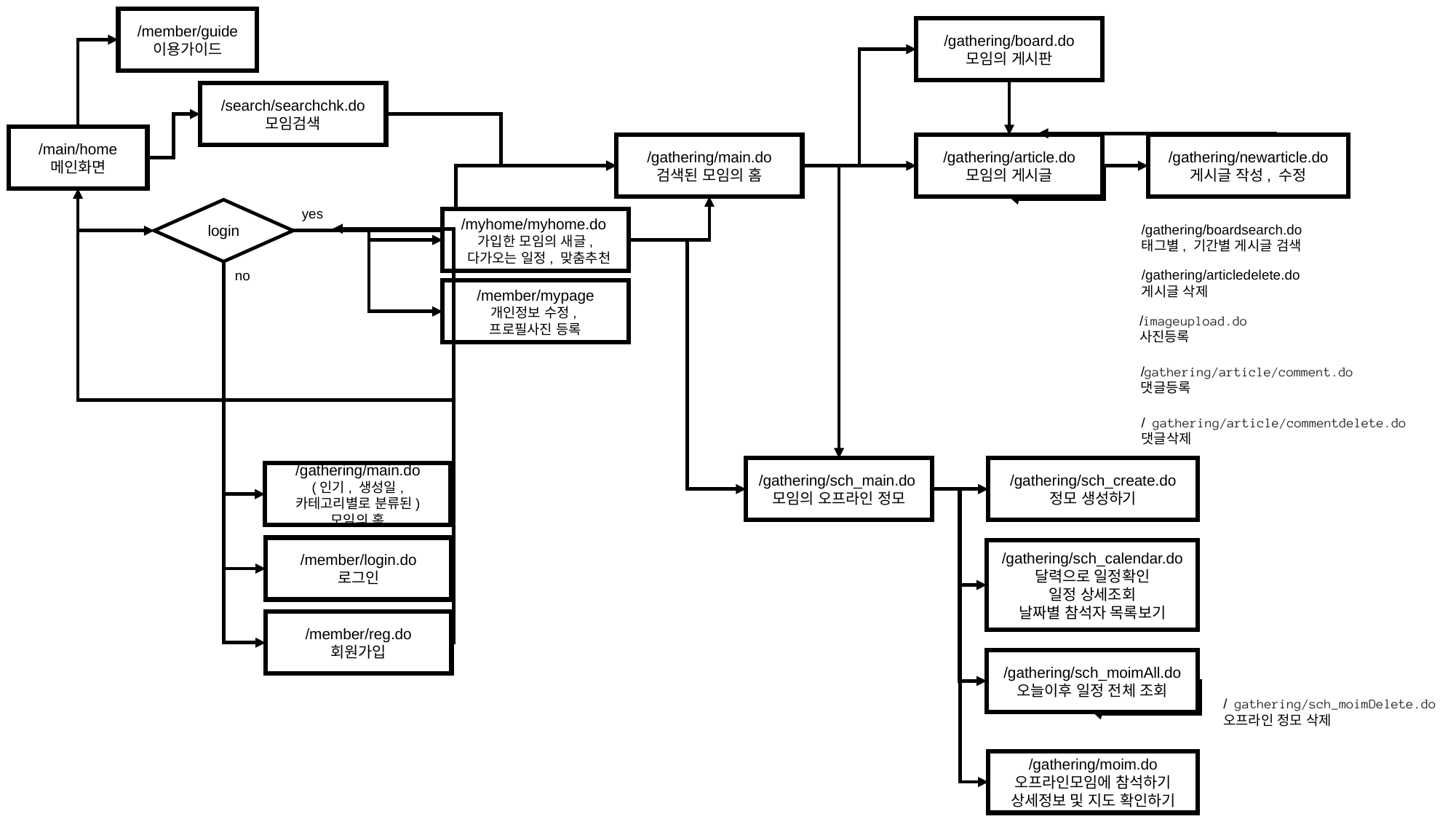

/member/guide
이용가이드
/gathering/board.do
모임의 게시판
/search/searchchk.do
모임검색
/main/home
메인화면
/gathering/main.do
검색된 모임의 홈
/gathering/newarticle.do
게시글 작성, 수정
/gathering/article.do
모임의 게시글
yes
login
/myhome/myhome.do가입한 모임의 새글,
 다가오는 일정, 맞춤추천
/gathering/boardsearch.do
태그별, 기간별 게시글 검색
/gathering/articledelete.do
게시글 삭제
no
/member/mypage
개인정보 수정,
프로필사진 등록
/imageupload.do
사진등록
/gathering/article/comment.do
댓글등록
/ gathering/article/commentdelete.do
댓글삭제
/gathering/sch_main.do모임의 오프라인 정모
/gathering/sch_create.do
정모 생성하기
/gathering/main.do
(인기, 생성일, 카테고리별로 분류된) 모임의 홈
/member/login.do
로그인
/gathering/sch_calendar.do
달력으로 일정확인
일정 상세조회
날짜별 참석자 목록보기
/member/reg.do
회원가입
/gathering/sch_moimAll.do
오늘이후 일정 전체 조회
/ gathering/sch_moimDelete.do
오프라인 정모 삭제
/gathering/moim.do
오프라인모임에 참석하기
상세정보 및 지도 확인하기